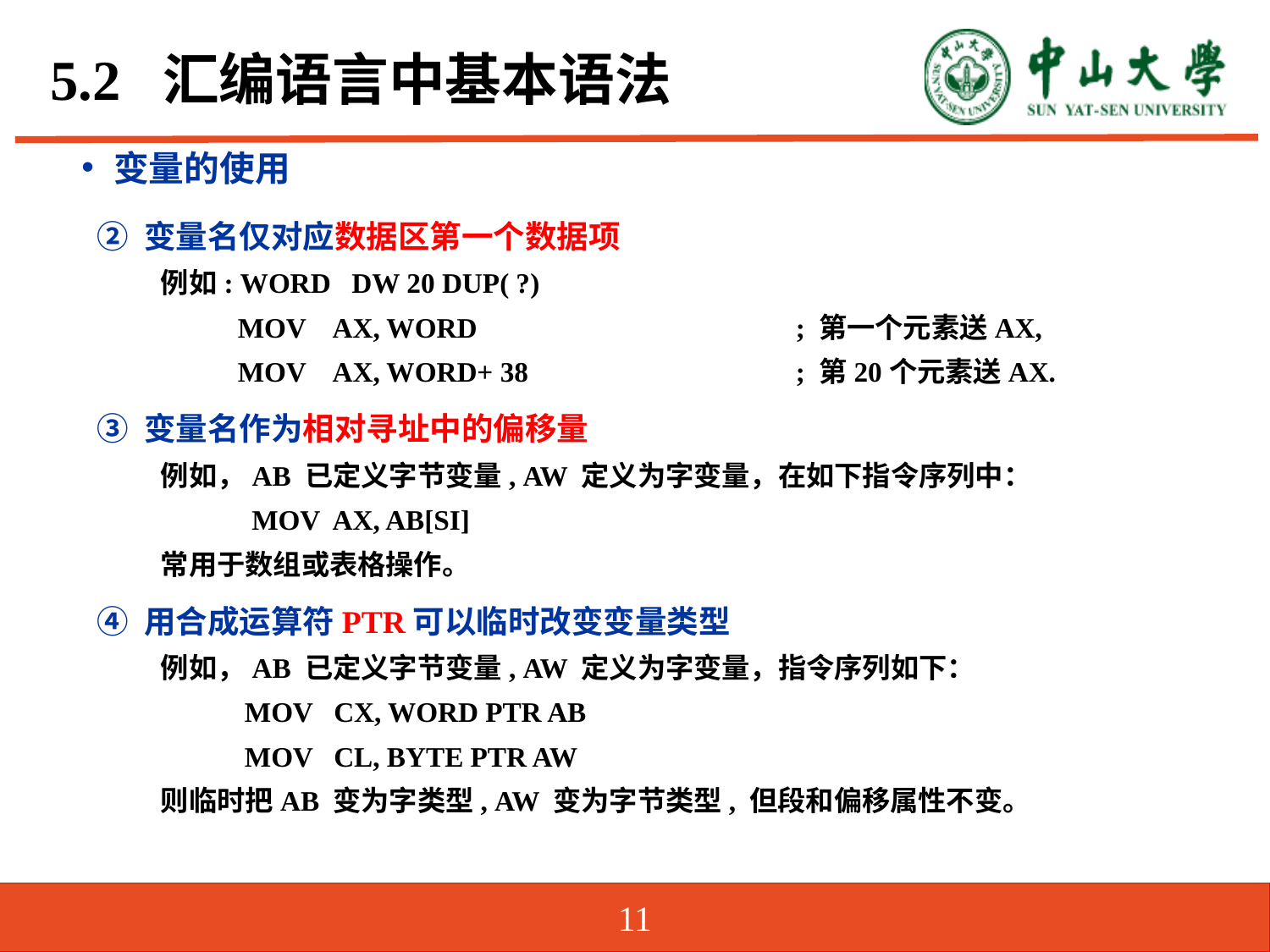

# 5.2  汇编语言中基本语法
变量的使用
② 变量名仅对应数据区第一个数据项
例如: WORD   DW 20 DUP( ?)
           MOV    AX, WORD			; 第一个元素送AX,
           MOV    AX, WORD+ 38			; 第20个元素送AX.
③ 变量名作为相对寻址中的偏移量
例如，AB 已定义字节变量, AW 定义为字变量，在如下指令序列中：
             MOV  AX, AB[SI]
常用于数组或表格操作。
④ 用合成运算符PTR可以临时改变变量类型
例如，AB 已定义字节变量, AW 定义为字变量，指令序列如下：
            MOV   CX, WORD PTR AB
            MOV   CL, BYTE PTR AW
则临时把AB 变为字类型, AW 变为字节类型, 但段和偏移属性不变。
11